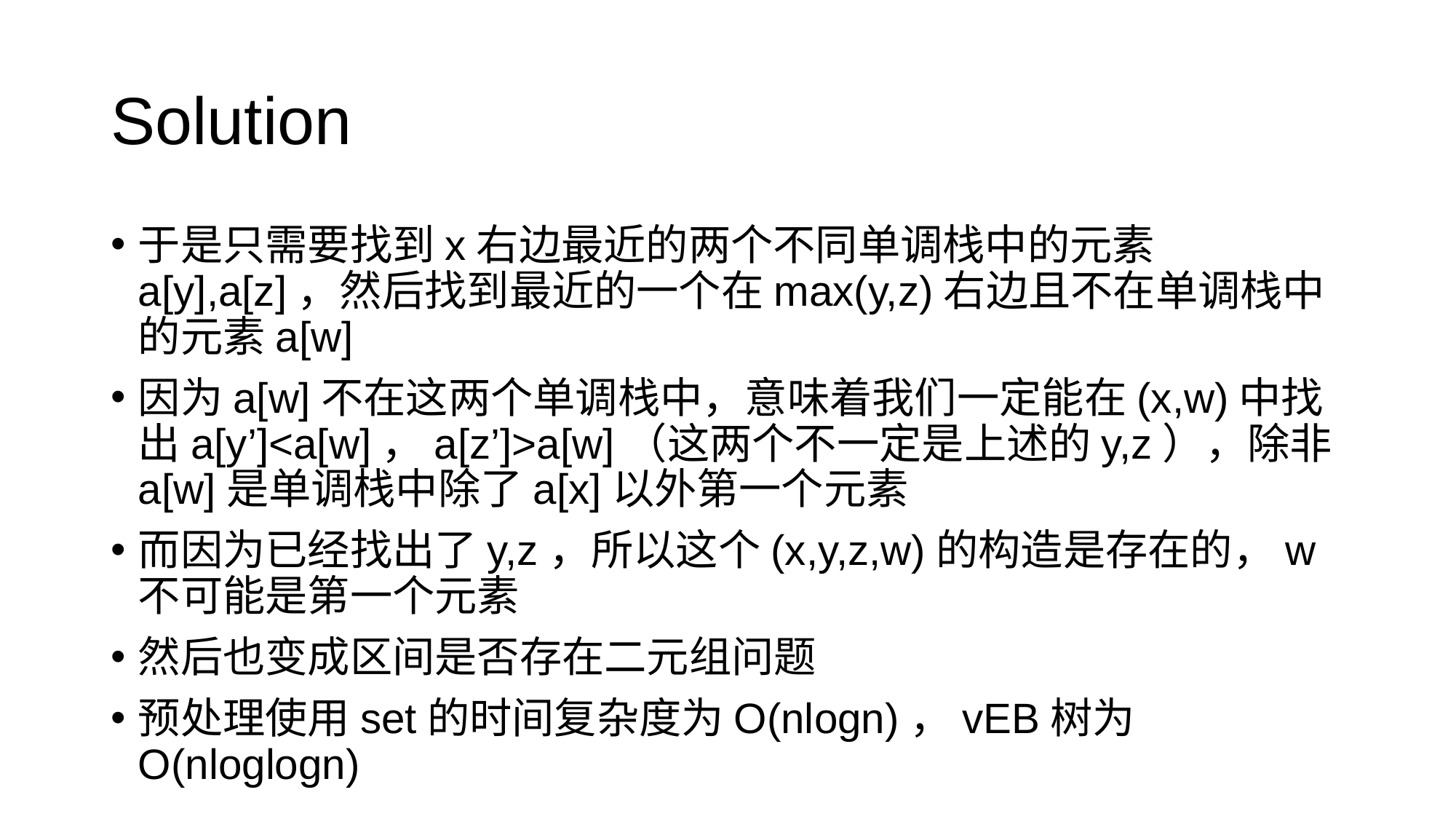

# Solution
于是只需要找到x右边最近的两个不同单调栈中的元素a[y],a[z]，然后找到最近的一个在max(y,z)右边且不在单调栈中的元素a[w]
因为a[w]不在这两个单调栈中，意味着我们一定能在(x,w)中找出a[y’]<a[w]，a[z’]>a[w]（这两个不一定是上述的y,z），除非a[w]是单调栈中除了a[x]以外第一个元素
而因为已经找出了y,z，所以这个(x,y,z,w)的构造是存在的，w不可能是第一个元素
然后也变成区间是否存在二元组问题
预处理使用set的时间复杂度为O(nlogn)，vEB树为O(nloglogn)